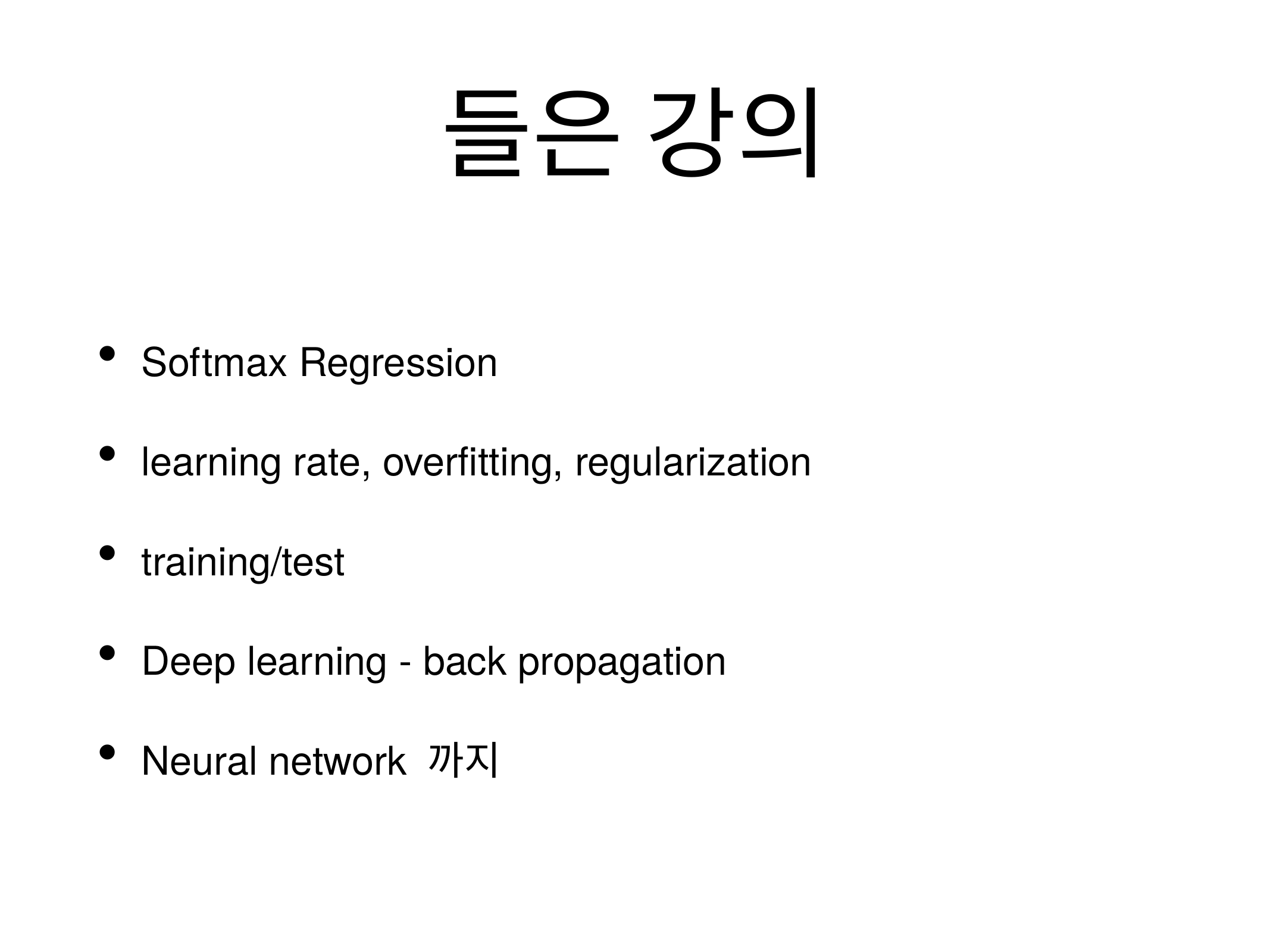

# 들은 강의
Softmax Regression
learning rate, overfitting, regularization
training/test
Deep learning - back propagation
Neural network 까지